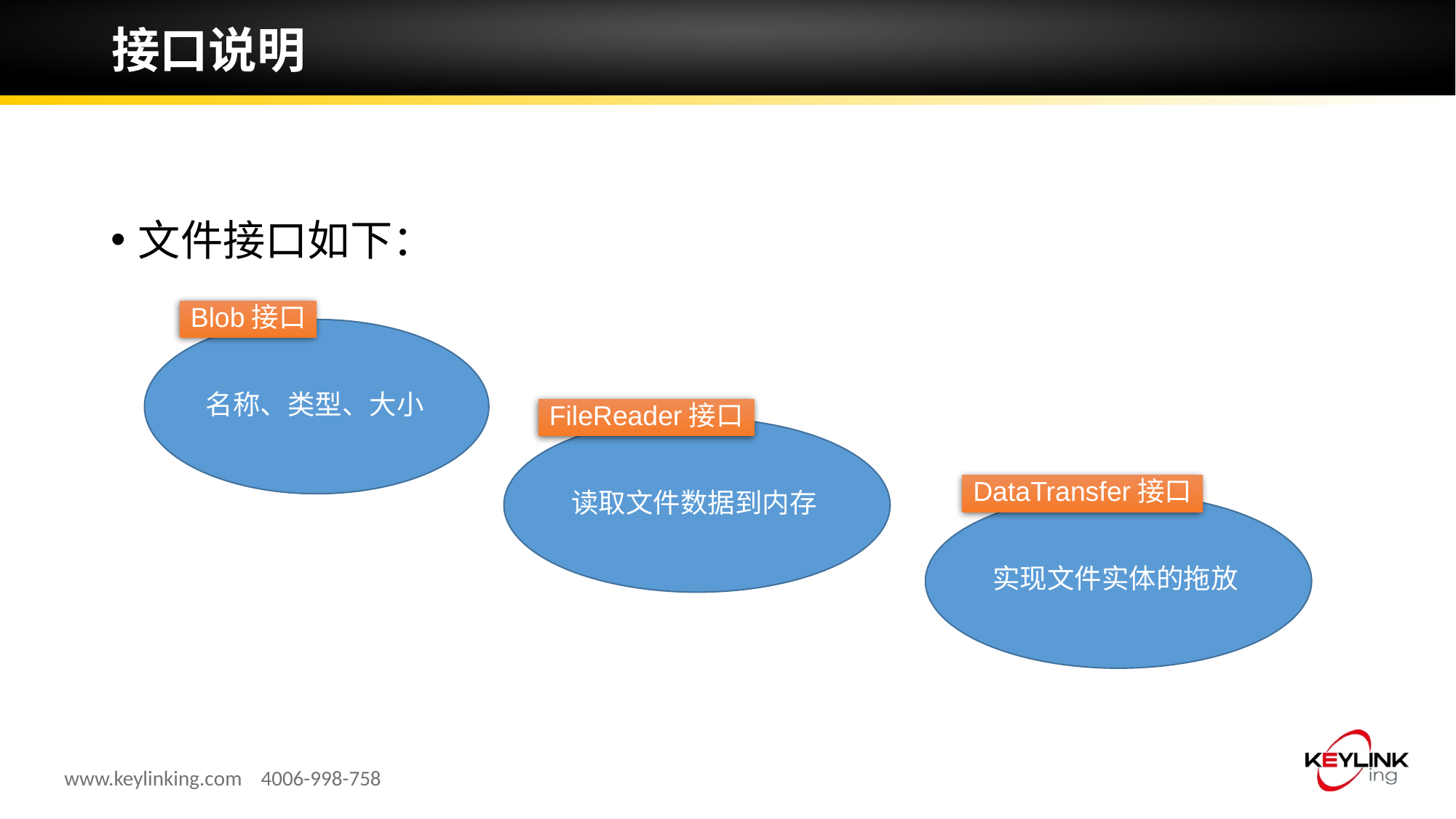

# 接口说明
文件接口如下：
Blob接口
名称、类型、大小
FileReader接口
读取文件数据到内存
DataTransfer接口
实现文件实体的拖放